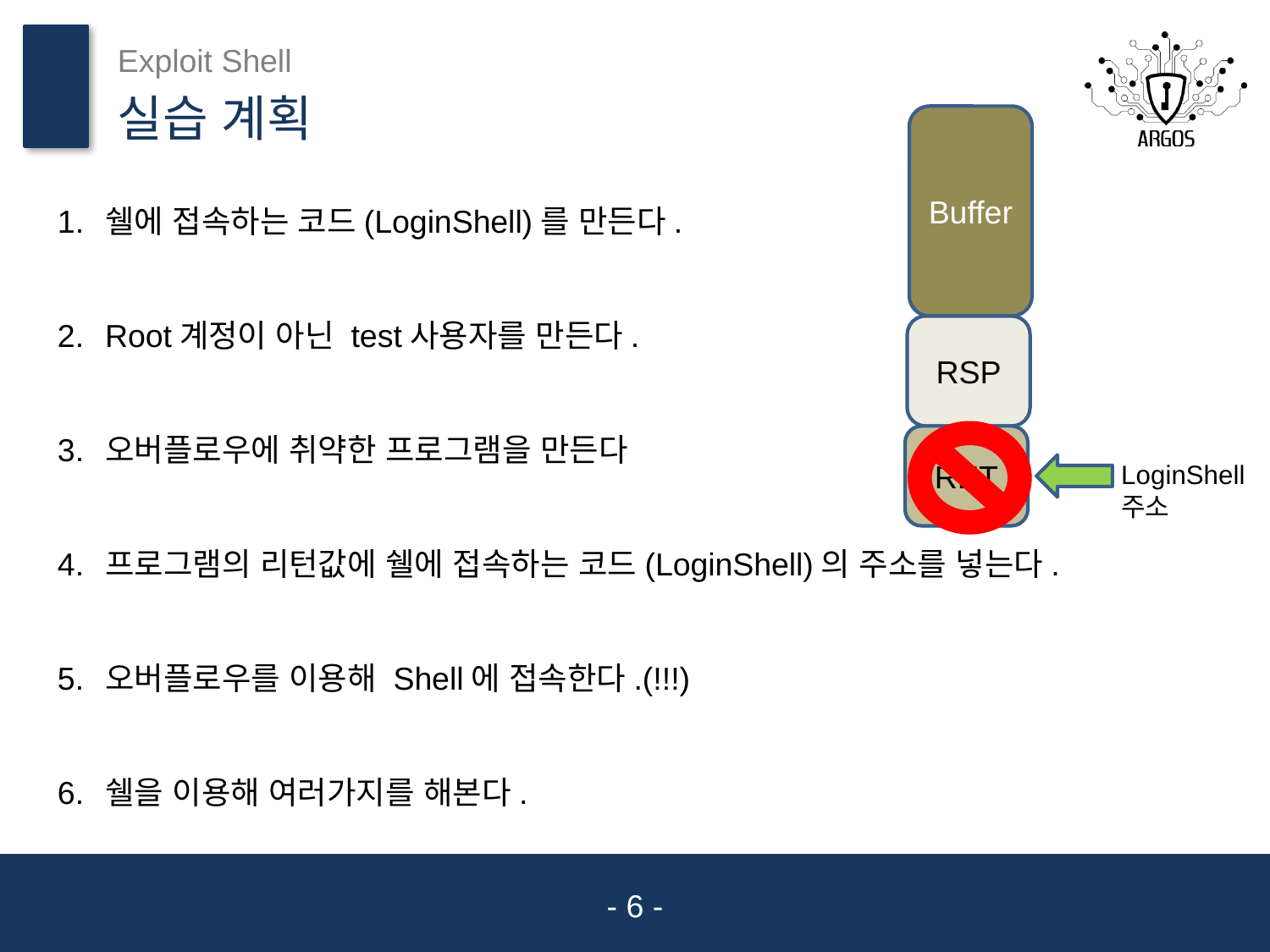

Exploit Shell
실습 계획
Buffer
쉘에 접속하는 코드(LoginShell)를 만든다.

Root계정이 아닌 test사용자를 만든다.

오버플로우에 취약한 프로그램을 만든다

프로그램의 리턴값에 쉘에 접속하는 코드(LoginShell)의 주소를 넣는다.

오버플로우를 이용해 Shell에 접속한다.(!!!)

쉘을 이용해 여러가지를 해본다.
RSP

RET

LoginShell 주소
- 6 -